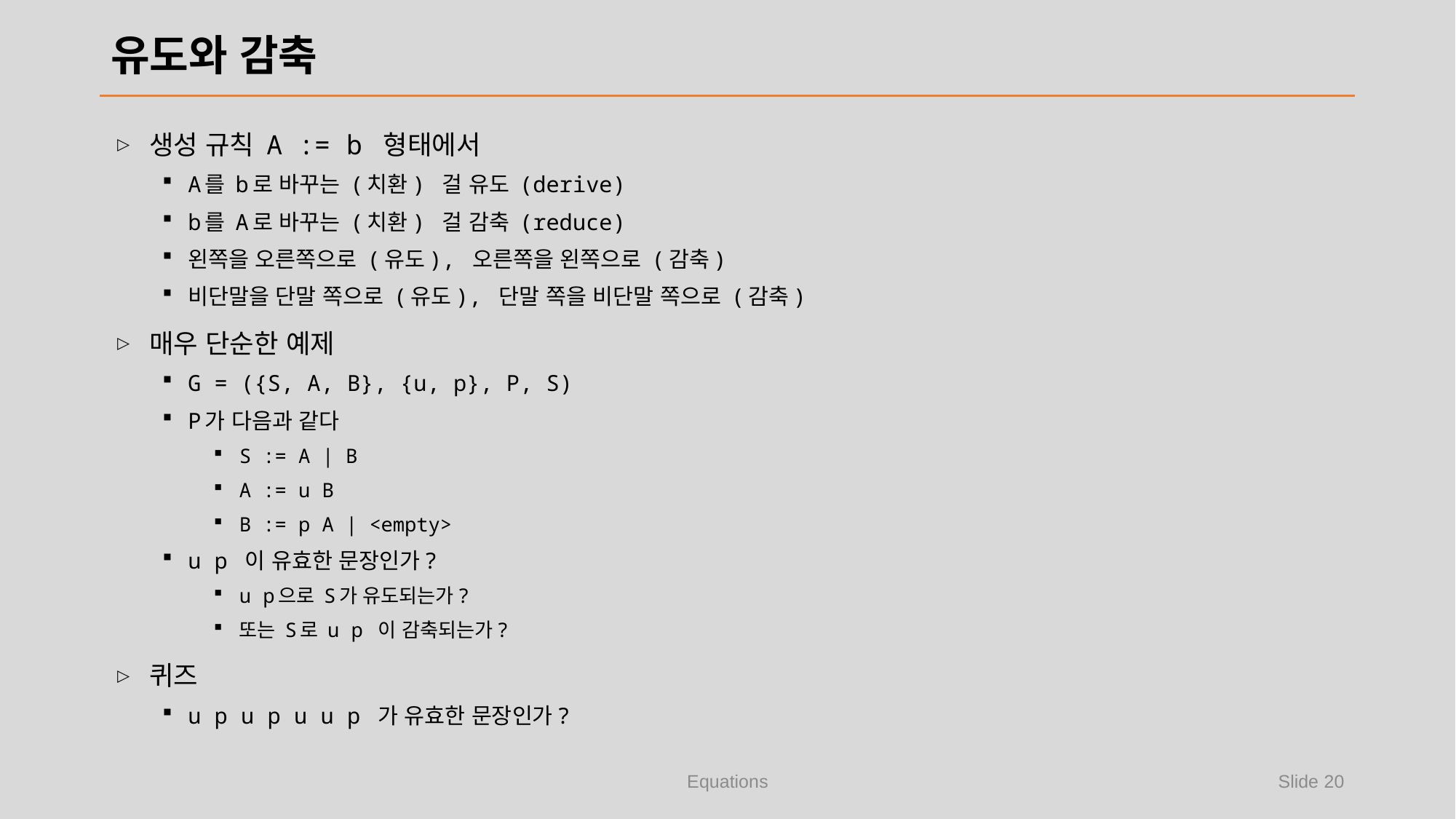

# 유도와 감축
생성 규칙 A := b 형태에서
A를 b로 바꾸는 (치환) 걸 유도 (derive)
b를 A로 바꾸는 (치환) 걸 감축 (reduce)
왼쪽을 오른쪽으로 (유도), 오른쪽을 왼쪽으로 (감축)
비단말을 단말 쪽으로 (유도), 단말 쪽을 비단말 쪽으로 (감축)
매우 단순한 예제
G = ({S, A, B}, {u, p}, P, S)
P가 다음과 같다
S := A | B
A := u B
B := p A | <empty>
u p 이 유효한 문장인가?
u p으로 S가 유도되는가?
또는 S로 u p 이 감축되는가?
퀴즈
u p u p u u p 가 유효한 문장인가?

Equations
Slide 20